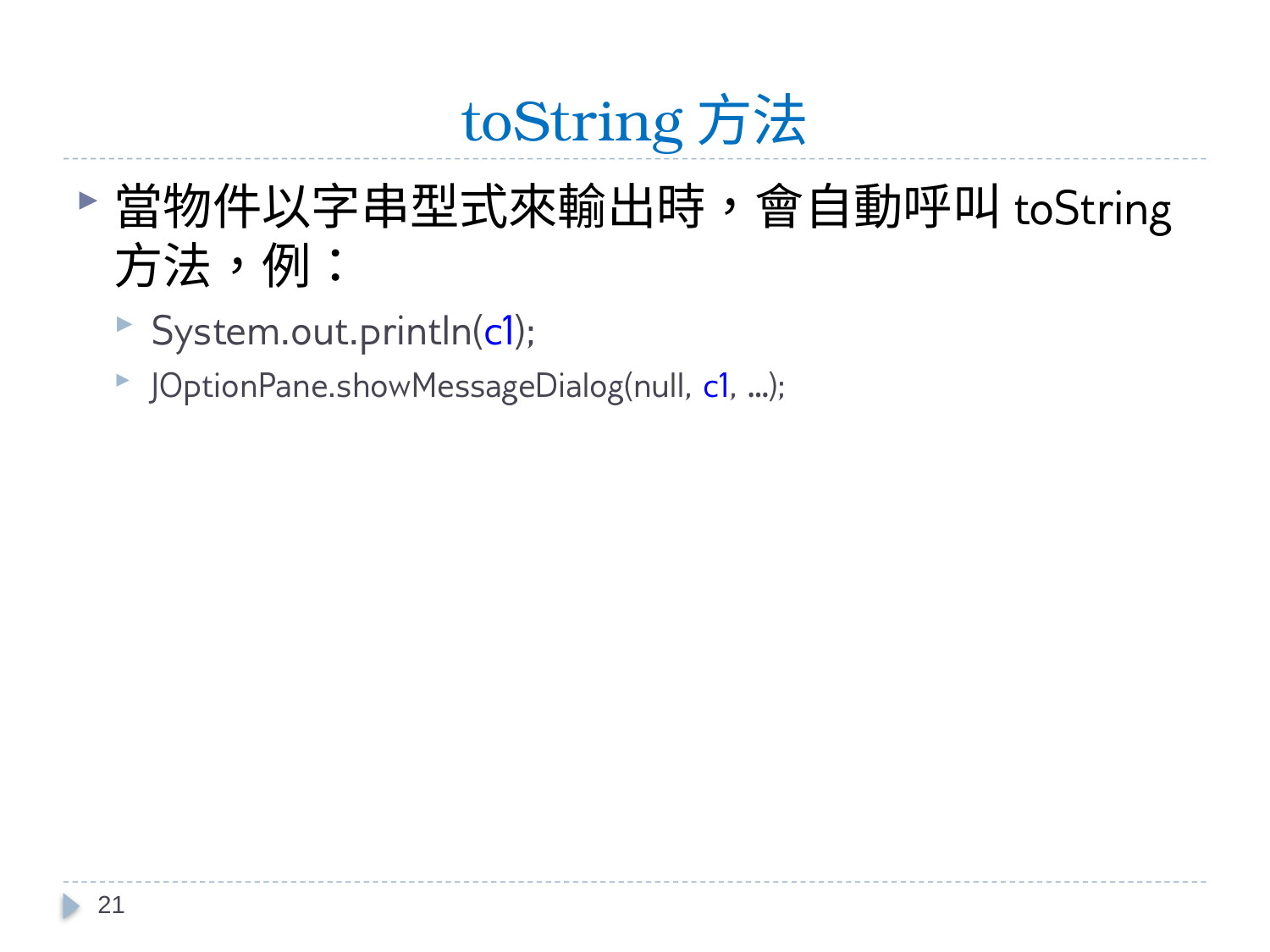

# toString方法
當物件以字串型式來輸出時，會自動呼叫toString方法，例：
System.out.println(c1);
JOptionPane.showMessageDialog(null, c1, …);
21